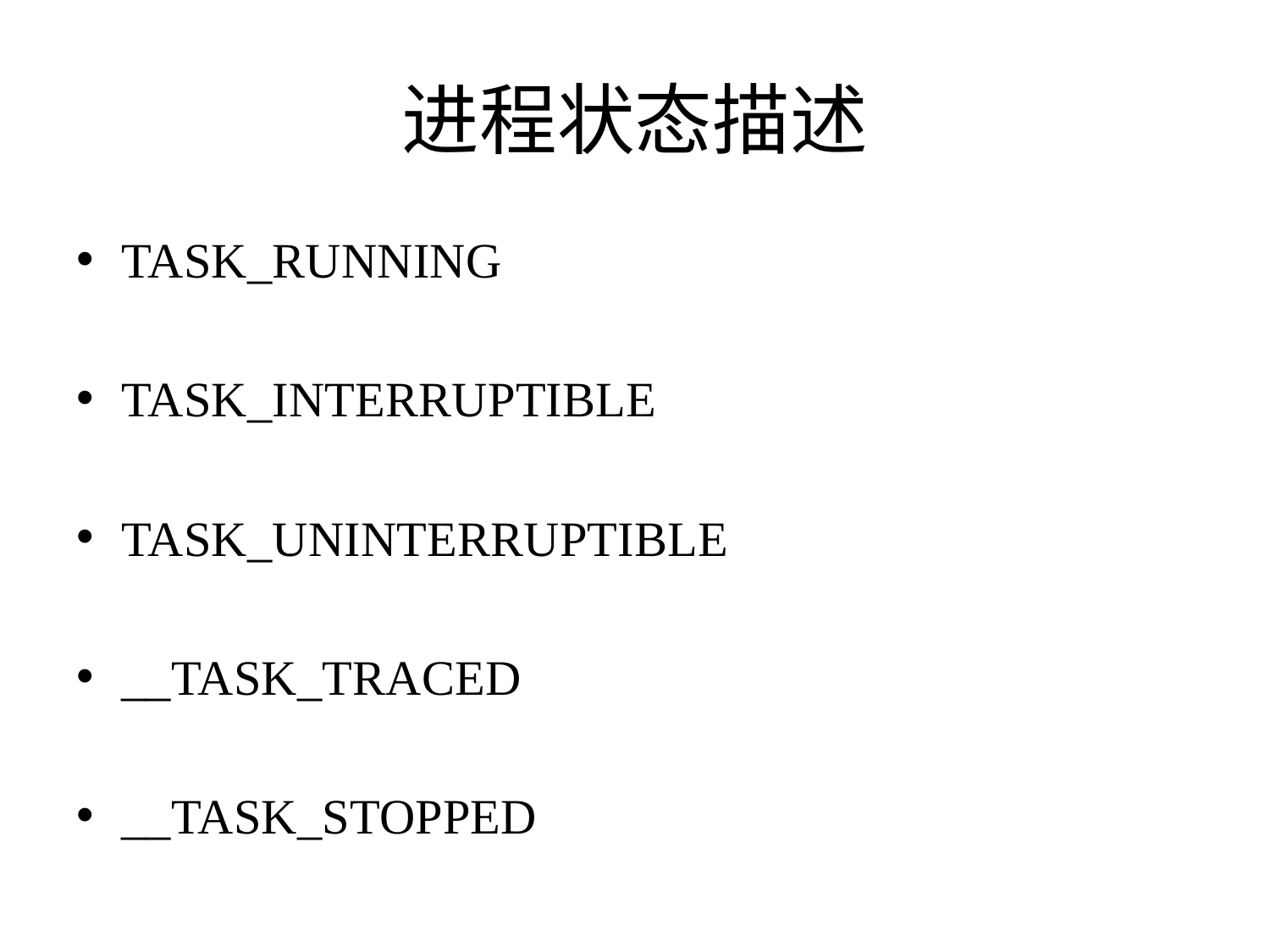

# 进程状态描述
TASK_RUNNING

TASK_INTERRUPTIBLE

TASK_UNINTERRUPTIBLE

__TASK_TRACED

__TASK_STOPPED